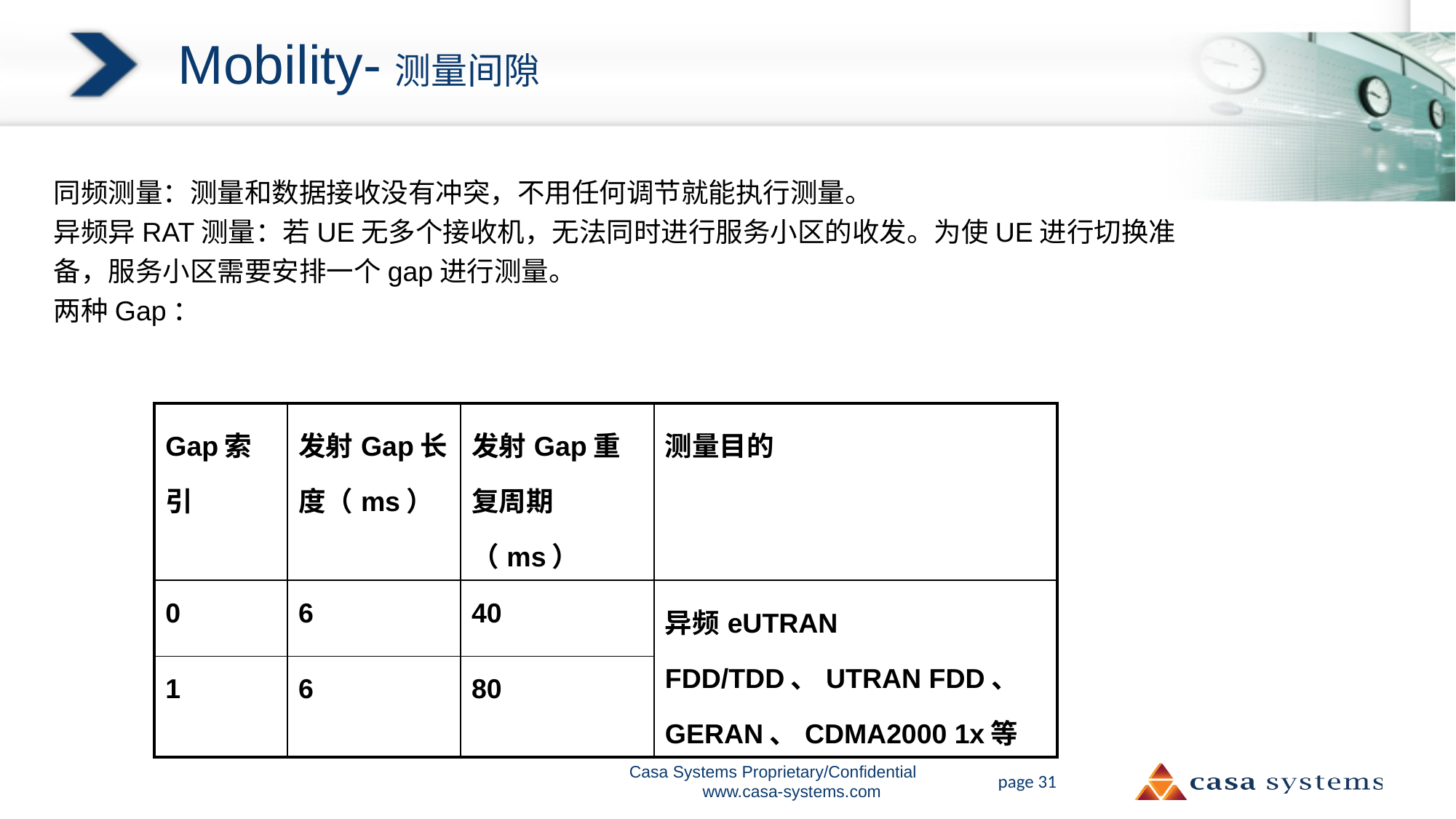

# Mobility-测量间隙
同频测量：测量和数据接收没有冲突，不用任何调节就能执行测量。
异频异RAT测量：若UE无多个接收机，无法同时进行服务小区的收发。为使UE进行切换准备，服务小区需要安排一个gap进行测量。
两种Gap：
| Gap索引 | 发射Gap长度（ms） | 发射Gap重复周期（ms） | 测量目的 |
| --- | --- | --- | --- |
| 0 | 6 | 40 | 异频eUTRAN FDD/TDD、UTRAN FDD、GERAN、CDMA2000 1x等 |
| 1 | 6 | 80 |  |
Casa Systems Proprietary/Confidential            www.casa-systems.com
page 31